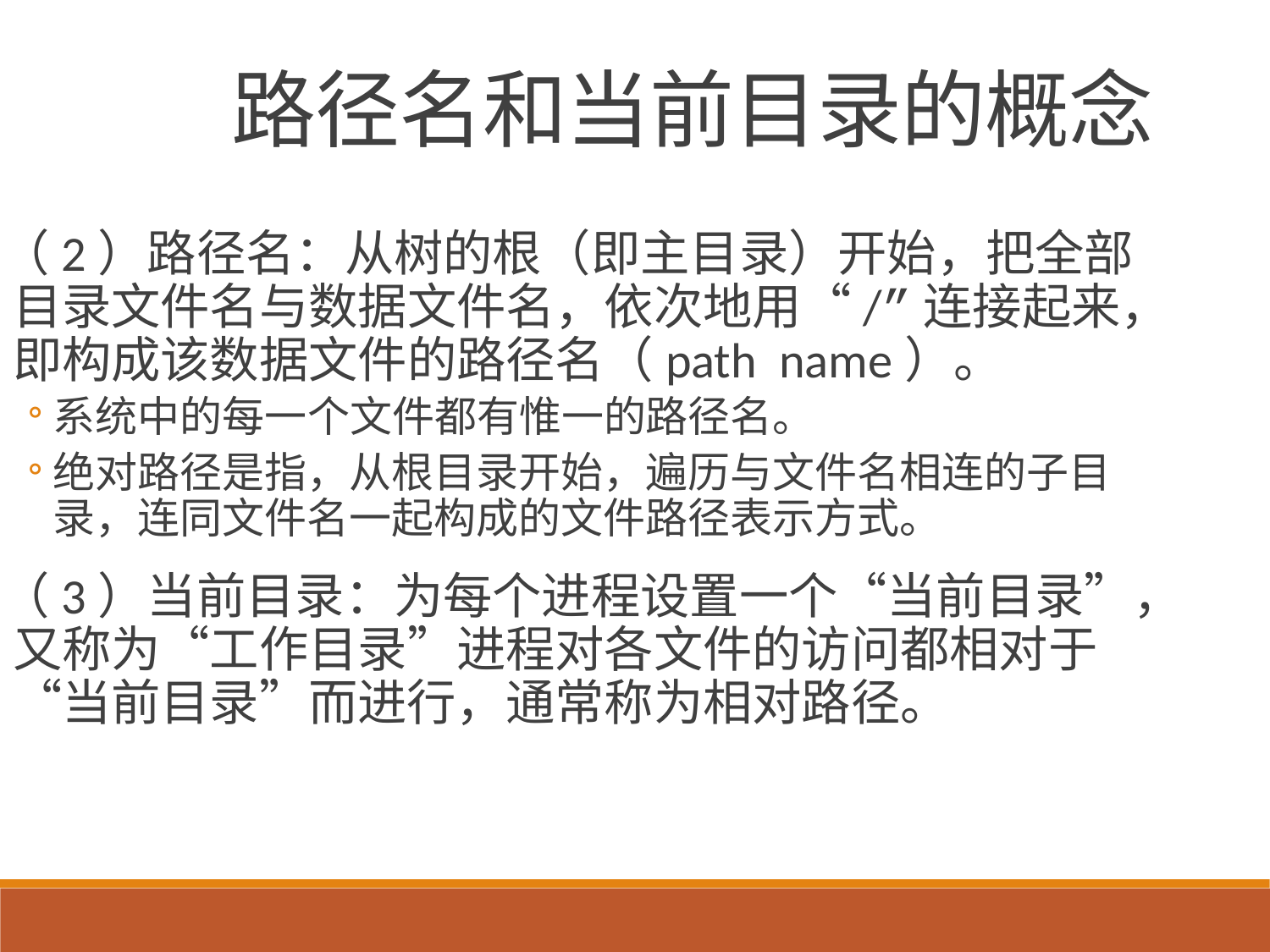

路径名和当前目录的概念
（2）路径名：从树的根（即主目录）开始，把全部目录文件名与数据文件名，依次地用“/”连接起来，即构成该数据文件的路径名（path  name）。
系统中的每一个文件都有惟一的路径名。
绝对路径是指，从根目录开始，遍历与文件名相连的子目录，连同文件名一起构成的文件路径表示方式。
（3）当前目录：为每个进程设置一个“当前目录”，又称为“工作目录”进程对各文件的访问都相对于“当前目录”而进行，通常称为相对路径。